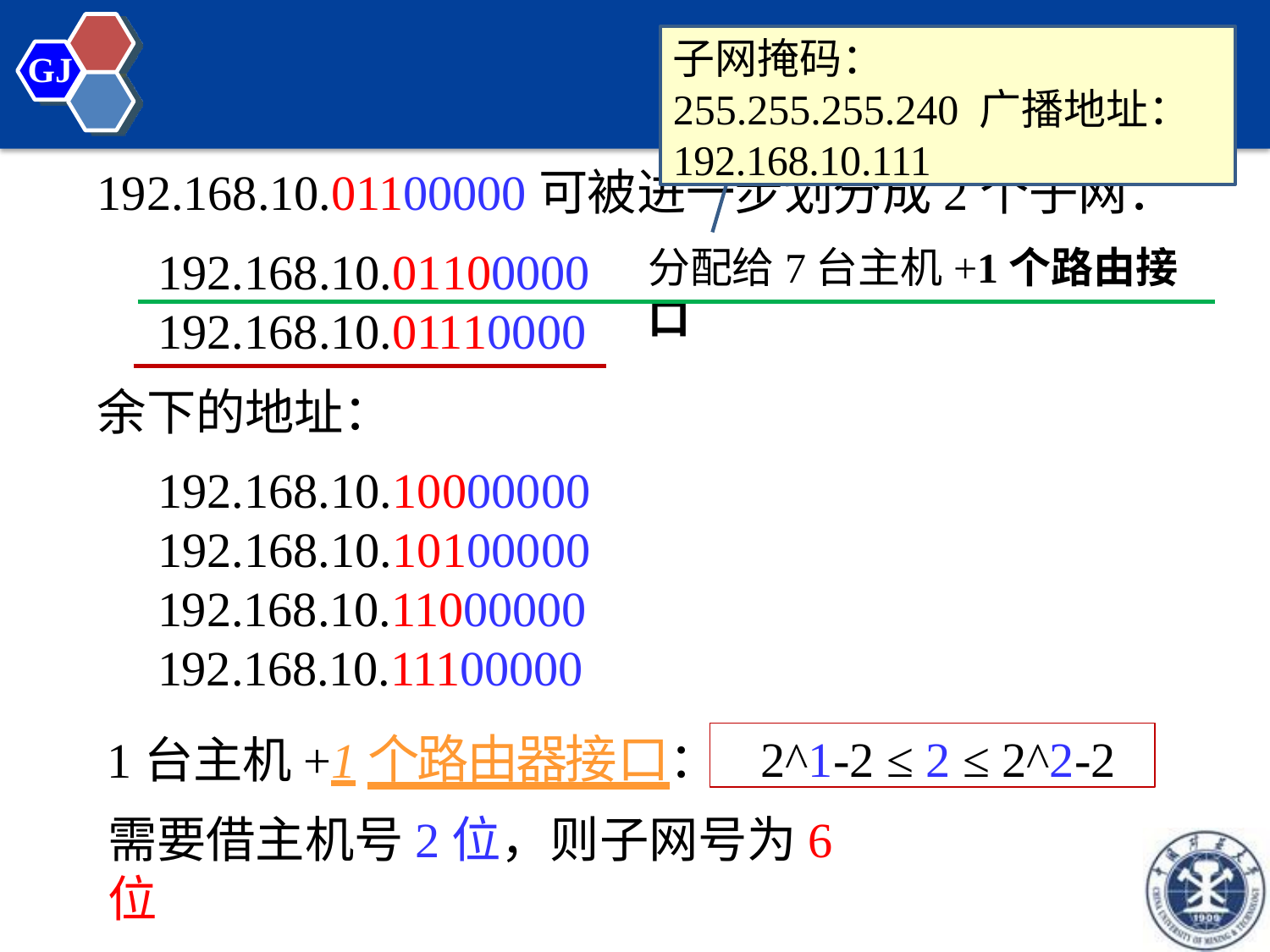

子网掩码：255.255.255.240 广播地址：192.168.10.111
GJ

192.168.10.01100000可被进一步划分成2个子网：
分配给7台主机+1个路由接口
192.168.10.01100000
192.168.10.01110000

余下的地址：
192.168.10.10000000
192.168.10.10100000
192.168.10.11000000
192.168.10.11100000
1台主机+1个路由器接口：

2^1-2 ≤ 2 ≤ 2^2-2
需要借主机号2位，则子网号为6位